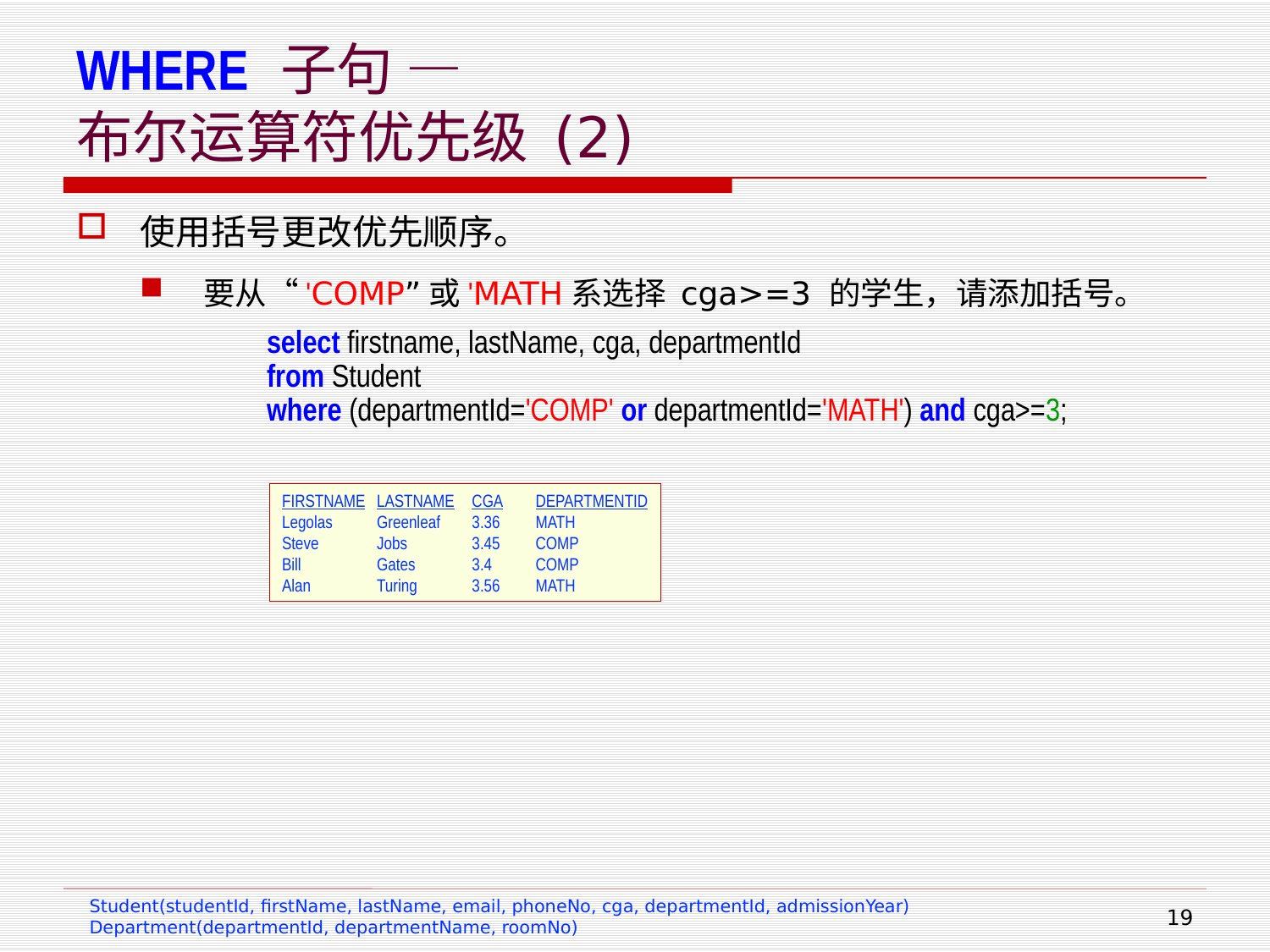

# WHERE 子句 — 布尔运算符优先级 (2)
使用括号更改优先顺序。
要从“'COMP”或'MATH系选择 cga>=3 的学生，请添加括号。
select firstname, lastName, cga, departmentId
from Student
where (departmentId='COMP' or departmentId='MATH') and cga>=3;
FIRSTNAME	LASTNAME	CGA	DEPARTMENTID
Legolas	Greenleaf	3.36	MATH
Steve	Jobs	3.45	COMP
Bill	Gates	3.4	COMP
Alan	Turing	3.56	MATH
Student(studentId, firstName, lastName, email, phoneNo, cga, departmentId, admissionYear)
Department(departmentId, departmentName, roomNo)
19